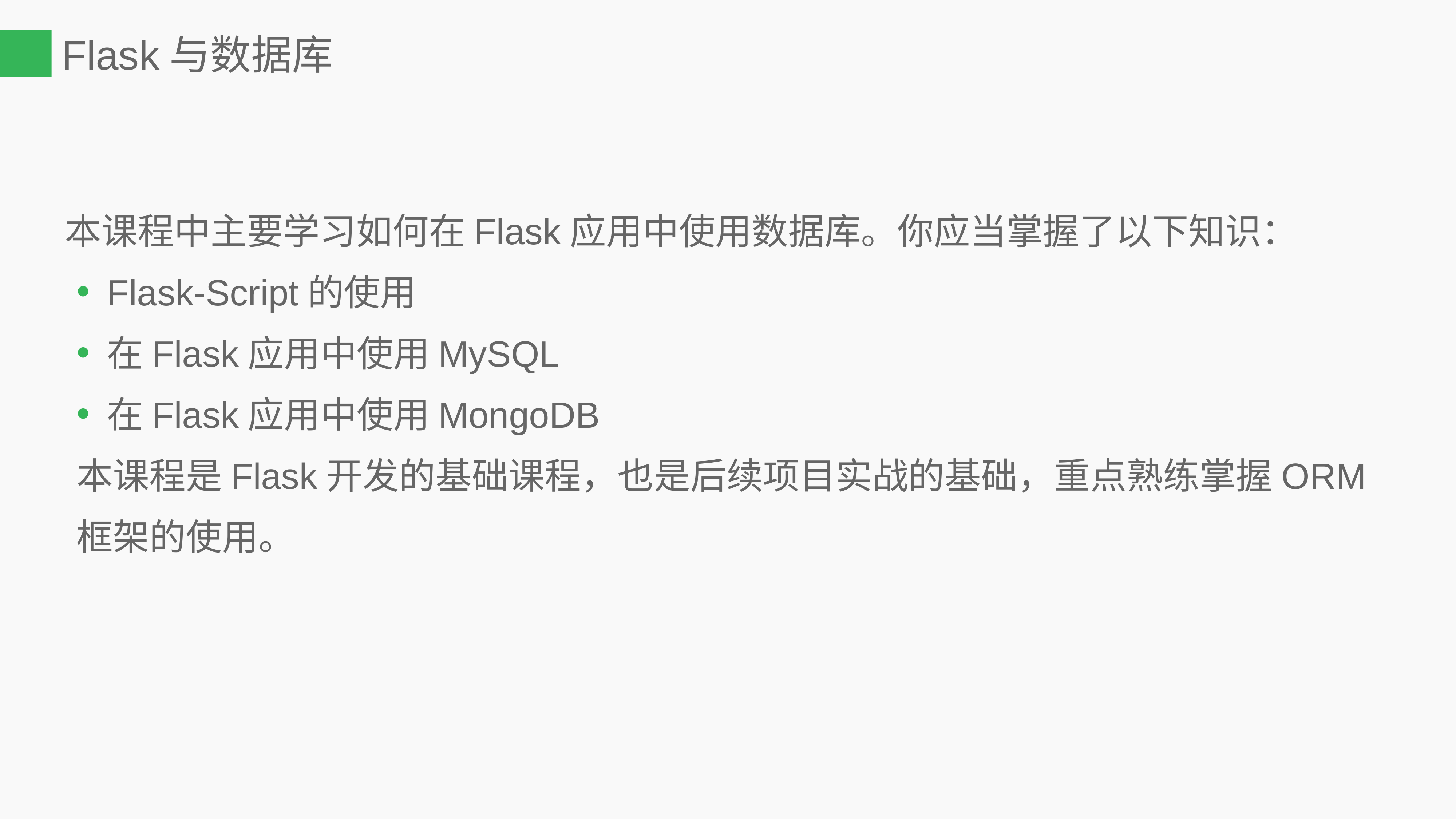

# Flask与数据库
本课程中主要学习如何在Flask应用中使用数据库。你应当掌握了以下知识：
Flask-Script的使用
在Flask应用中使用MySQL
在Flask应用中使用MongoDB
本课程是Flask开发的基础课程，也是后续项目实战的基础，重点熟练掌握ORM框架的使用。